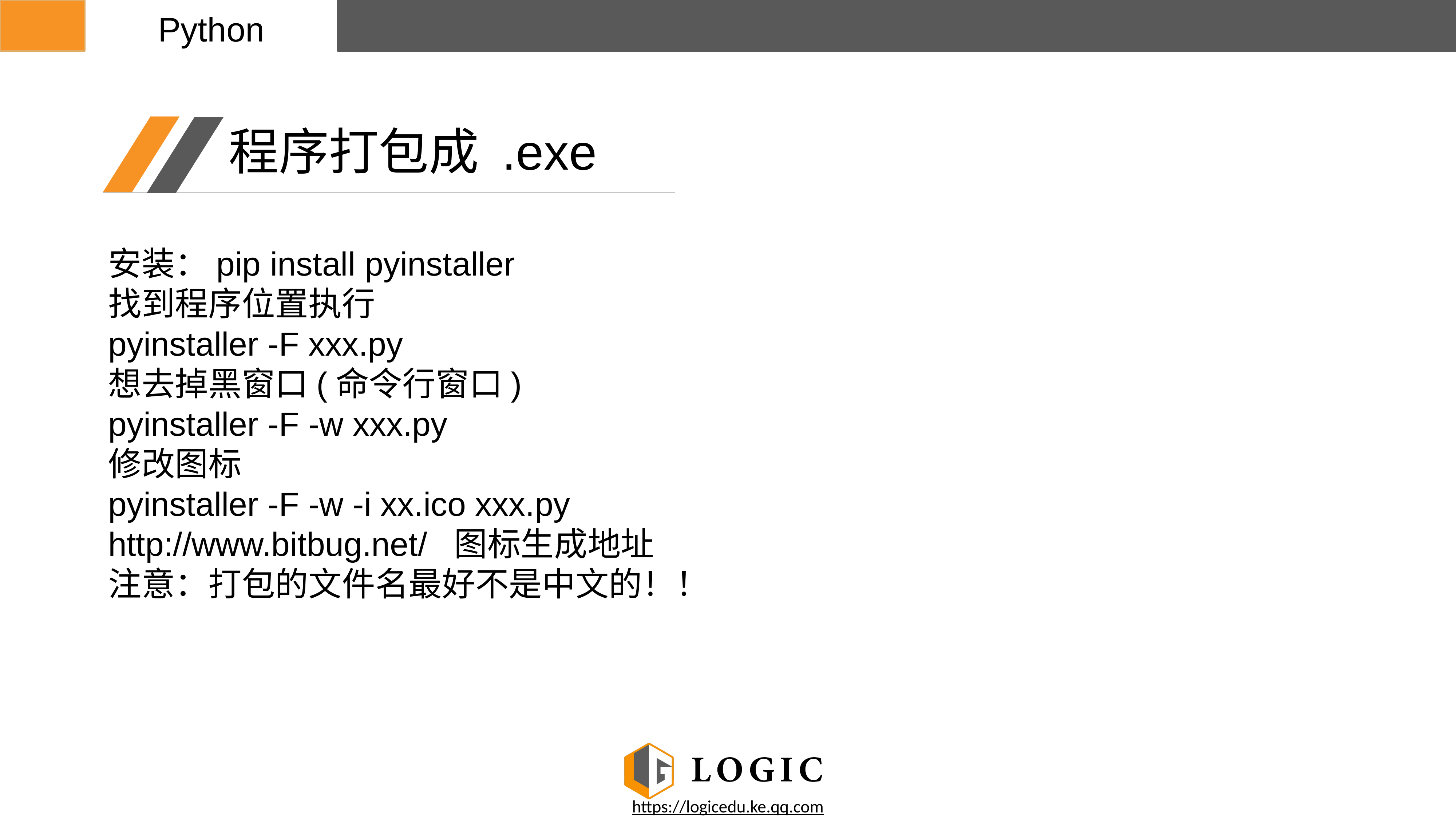

Python

程序打包成 .exe

安装：pip install pyinstaller
找到程序位置执行
pyinstaller -F xxx.py
想去掉黑窗口(命令行窗口)
pyinstaller -F -w xxx.py
修改图标
pyinstaller -F -w -i xx.ico xxx.py
http://www.bitbug.net/  图标生成地址
注意：打包的文件名最好不是中文的！！